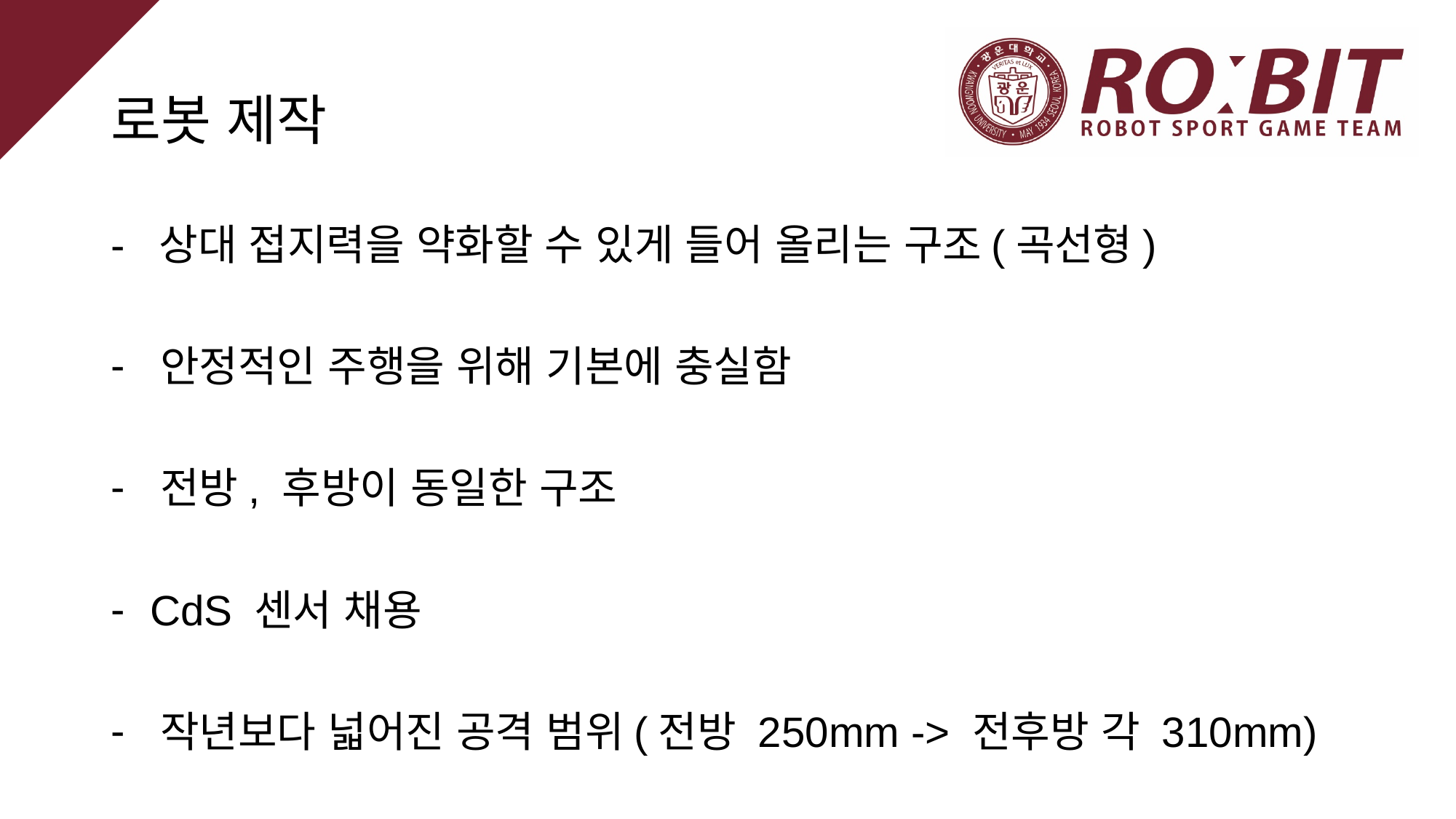

# 로봇 제작
-  상대 접지력을 약화할 수 있게 들어 올리는 구조(곡선형)

 안정적인 주행을 위해 기본에 충실함

 전방, 후방이 동일한 구조

 CdS 센서 채용

 작년보다 넓어진 공격 범위(전방 250mm -> 전후방 각 310mm)